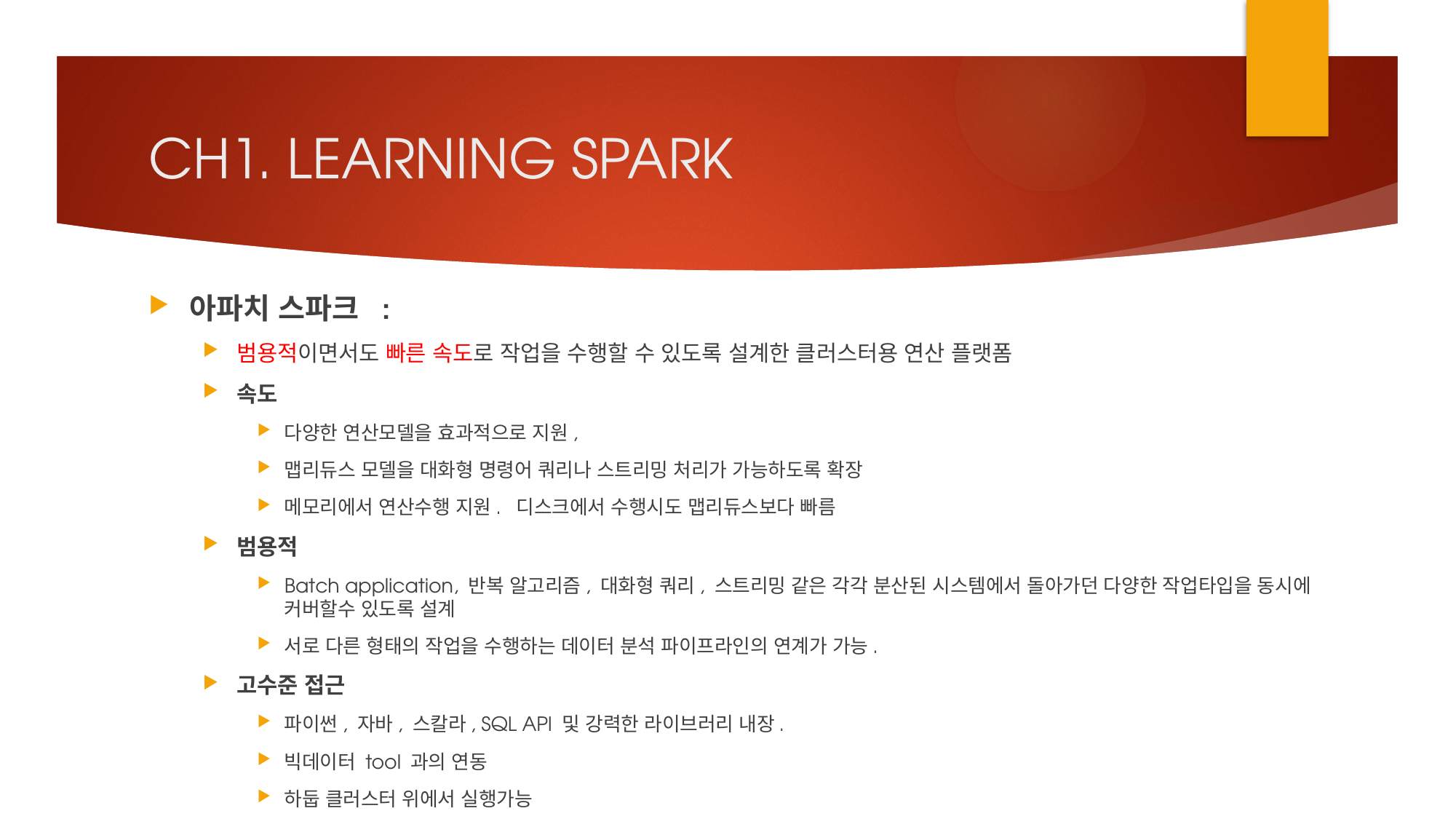

# CH1. LEARNING SPARK
아파치 스파크  :
범용적이면서도 빠른 속도로 작업을 수행할 수 있도록 설계한 클러스터용 연산 플랫폼
속도
다양한 연산모델을 효과적으로 지원,
맵리듀스 모델을 대화형 명령어 쿼리나 스트리밍 처리가 가능하도록 확장
메모리에서 연산수행 지원.  디스크에서 수행시도 맵리듀스보다 빠름
범용적
Batch application, 반복 알고리즘, 대화형 쿼리, 스트리밍 같은 각각 분산된 시스템에서 돌아가던 다양한 작업타입을 동시에 커버할수 있도록 설계
서로 다른 형태의 작업을 수행하는 데이터 분석 파이프라인의 연계가 가능.
고수준 접근
파이썬, 자바, 스칼라, SQL API 및 강력한 라이브러리 내장.
빅데이터 tool 과의 연동
하둡 클러스터 위에서 실행가능